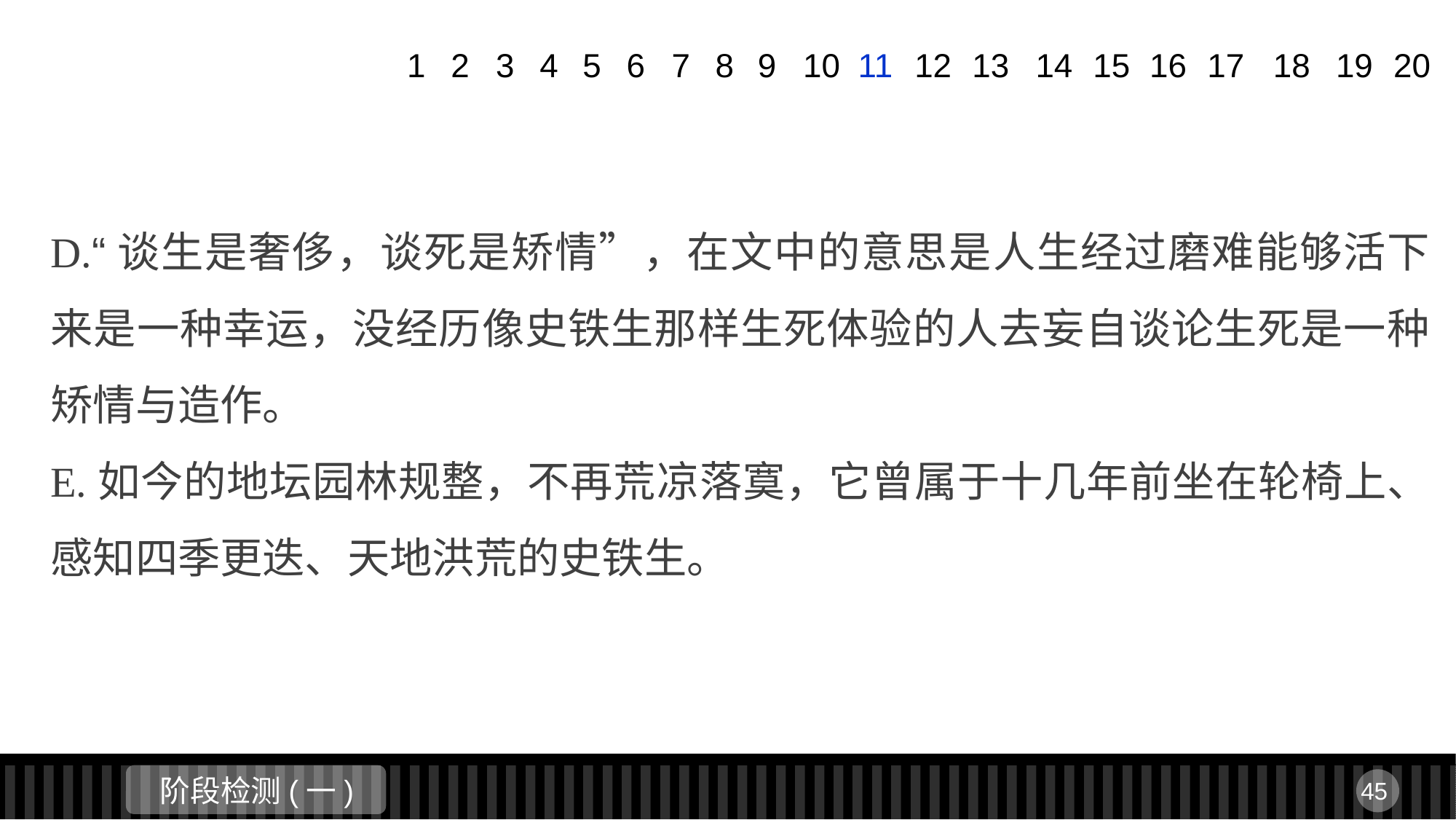

1
2
3
4
5
6
7
8
9
11
12
13
14
15
16
17
18
19
20
10
D.“谈生是奢侈，谈死是矫情”，在文中的意思是人生经过磨难能够活下来是一种幸运，没经历像史铁生那样生死体验的人去妄自谈论生死是一种矫情与造作。
E.如今的地坛园林规整，不再荒凉落寞，它曾属于十几年前坐在轮椅上、感知四季更迭、天地洪荒的史铁生。